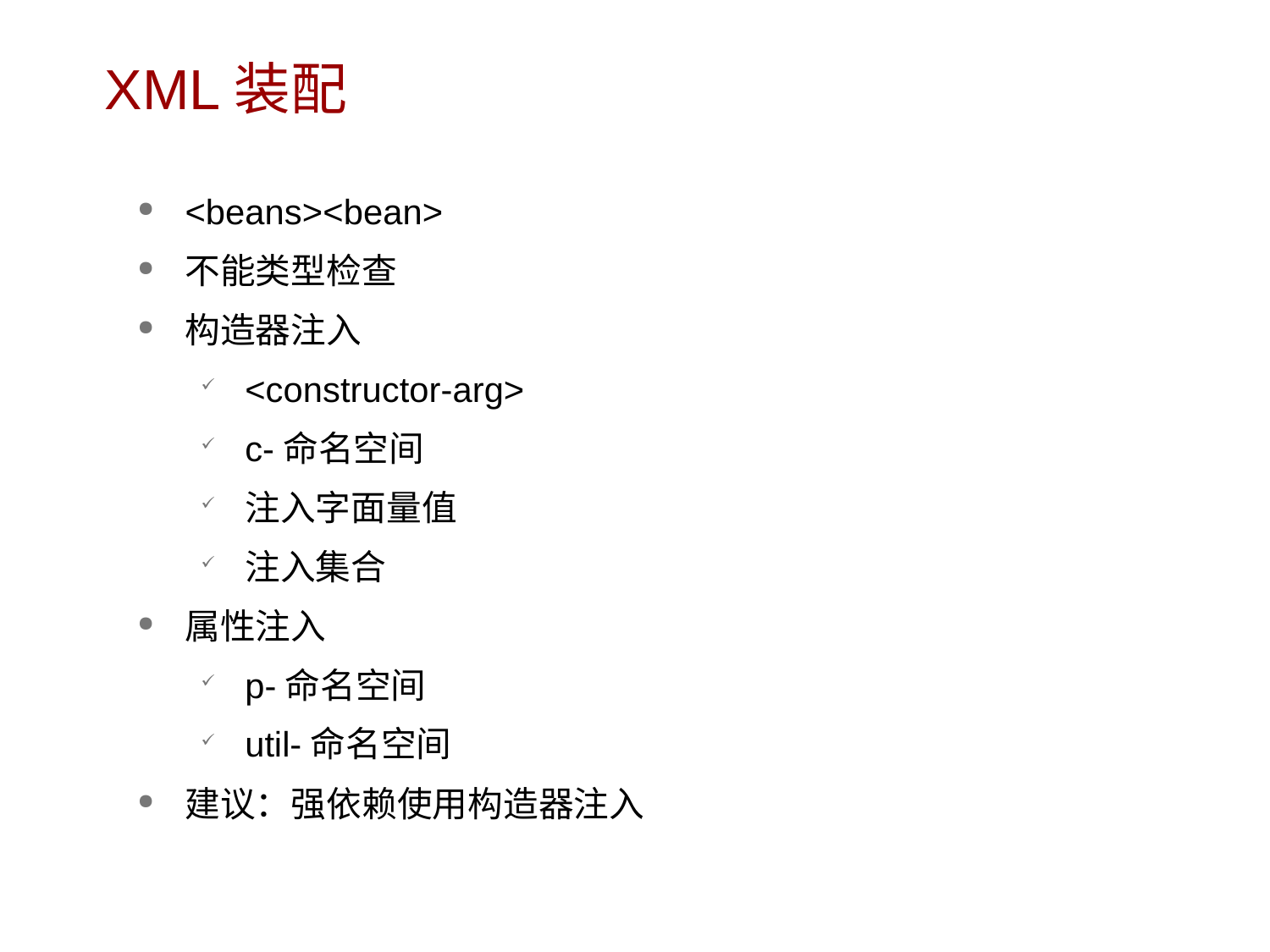

# XML装配
<beans><bean>
不能类型检查
构造器注入
<constructor-arg>
c-命名空间
注入字面量值
注入集合
属性注入
p-命名空间
util-命名空间
建议：强依赖使用构造器注入